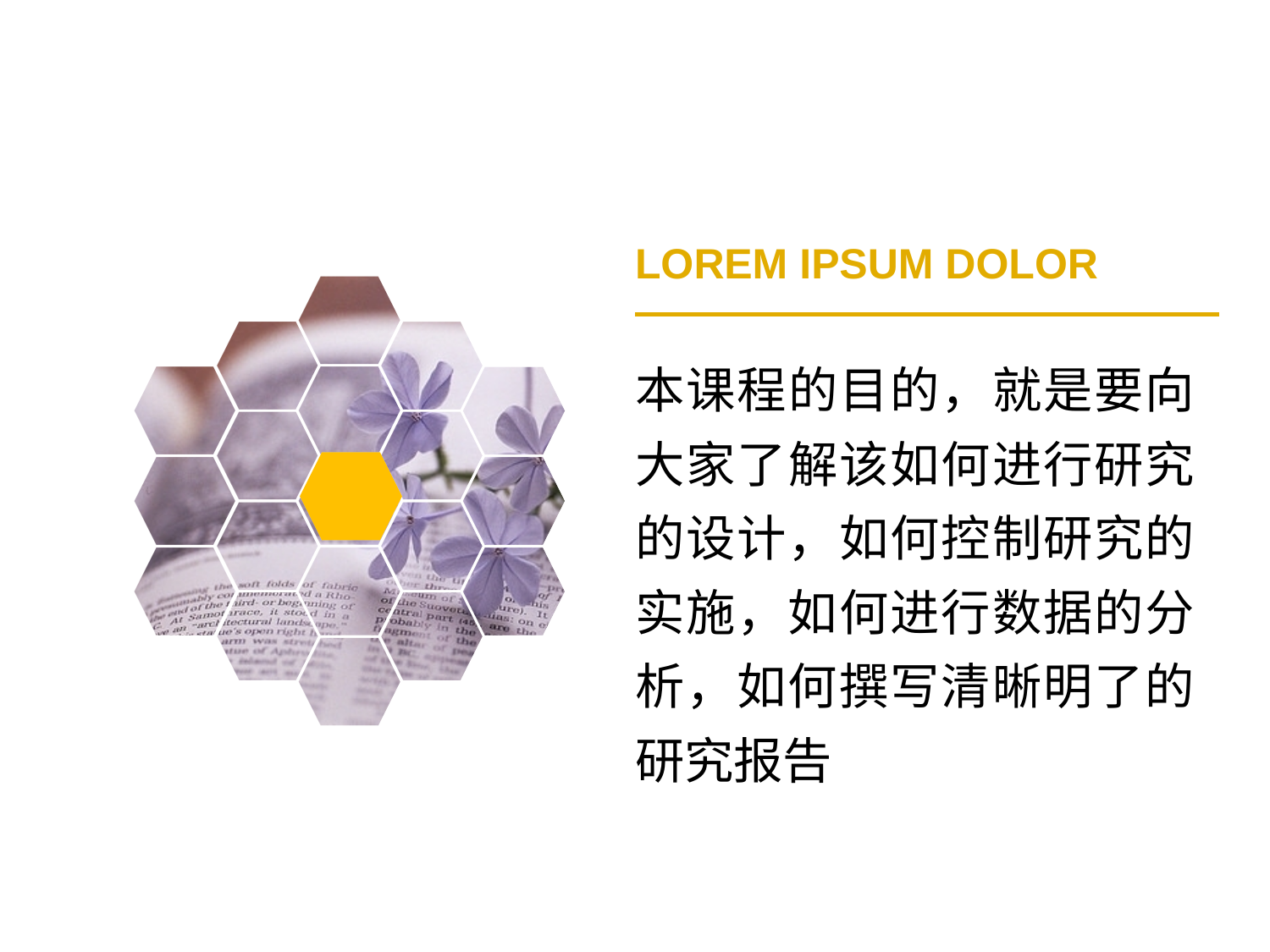

LOREM IPSUM DOLOR

本课程的目的，就是要向大家了解该如何进行研究的设计，如何控制研究的实施，如何进行数据的分析，如何撰写清晰明了的研究报告